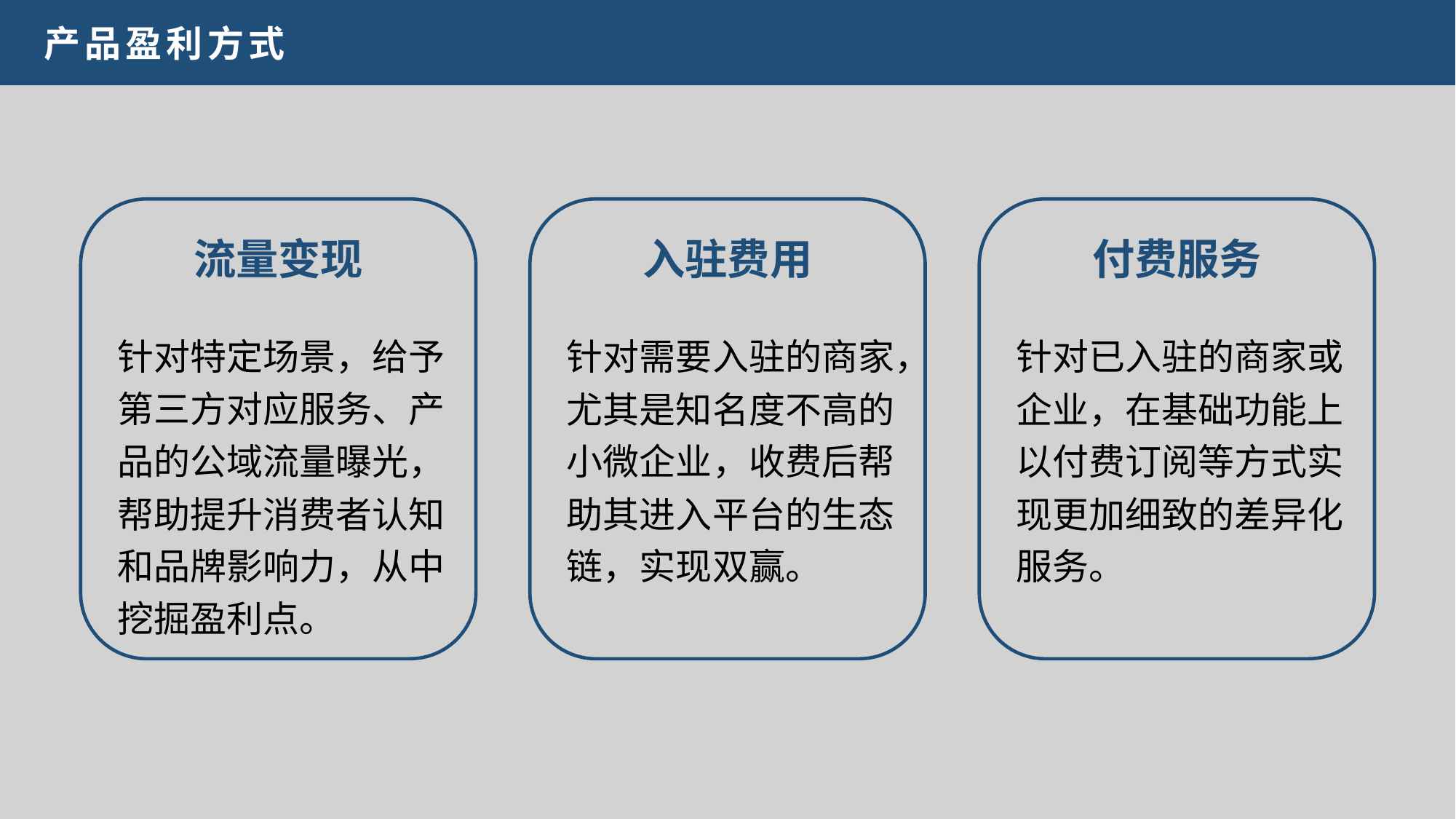

产品盈利方式

流量变现
针对特定场景，给予第三方对应服务、产品的公域流量曝光，帮助提升消费者认知和品牌影响力，从中挖掘盈利点。

入驻费用
针对需要入驻的商家，尤其是知名度不高的小微企业，收费后帮助其进入平台的生态链，实现双赢。

付费服务
针对已入驻的商家或企业，在基础功能上以付费订阅等方式实现更加细致的差异化服务。